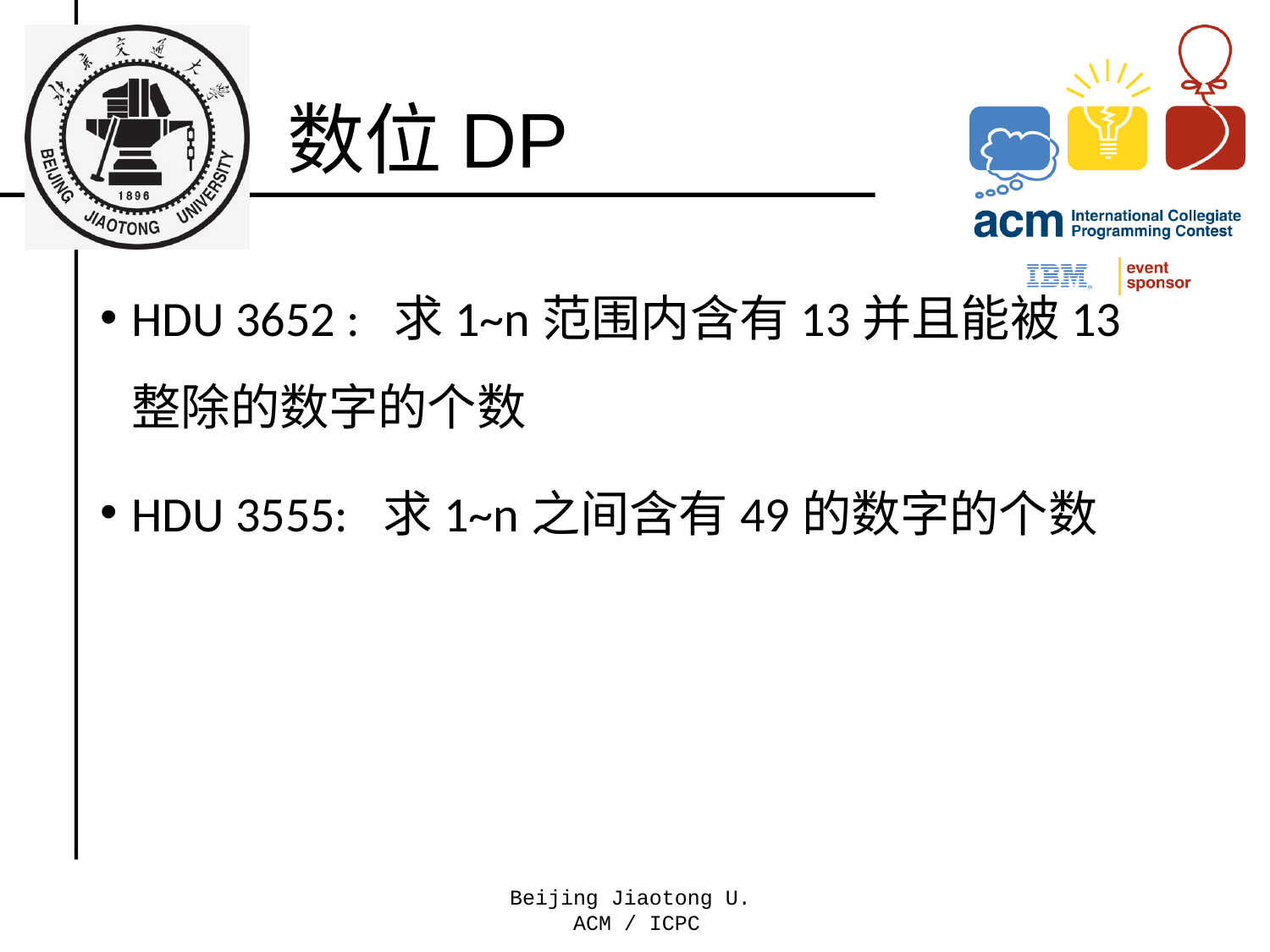

# 数位DP
HDU 3652 :  求1~n范围内含有13并且能被13整除的数字的个数
HDU 3555:  求1~n之间含有49的数字的个数